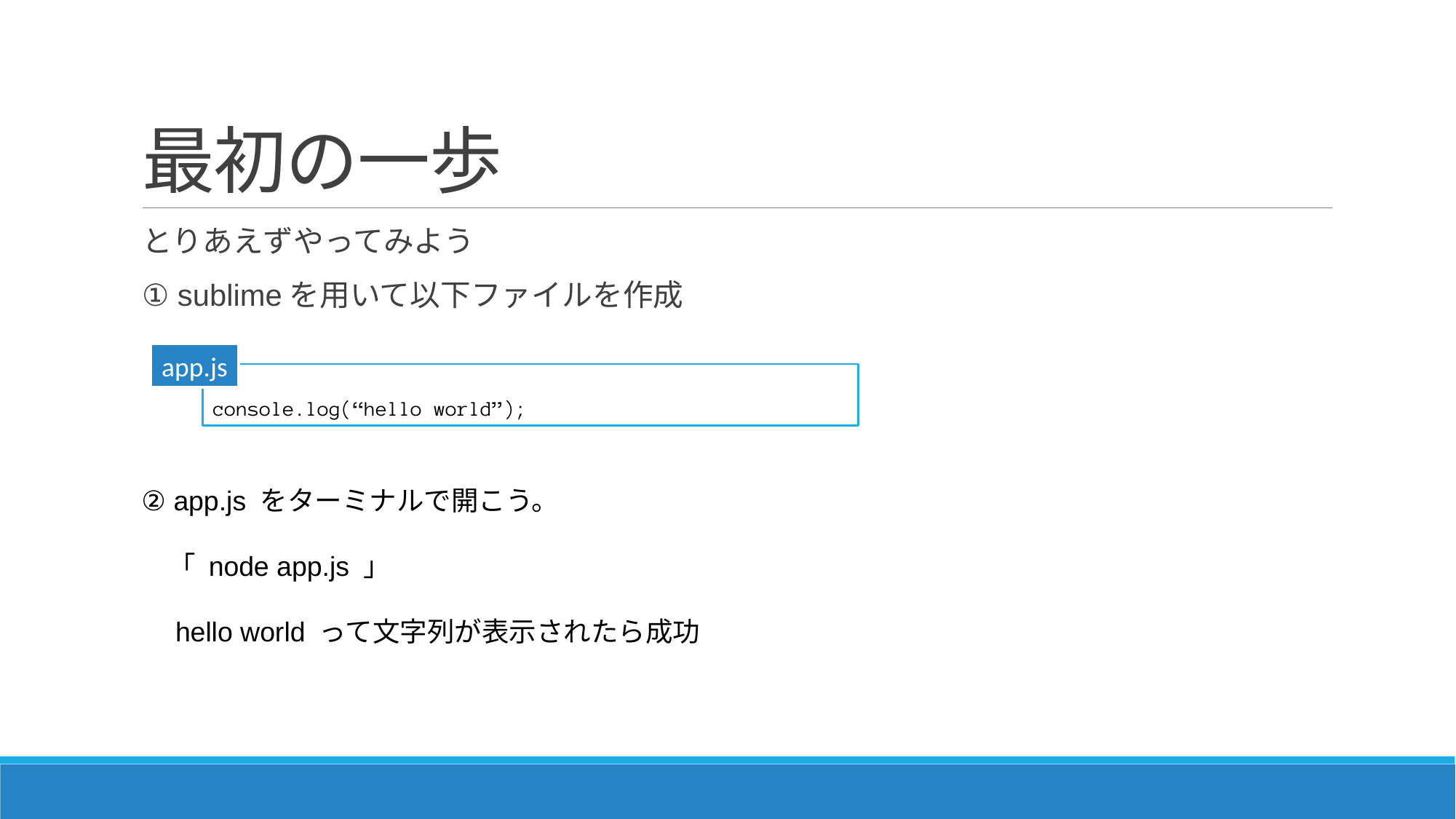

# 最初の一歩
とりあえずやってみよう
① sublimeを用いて以下ファイルを作成

app.js

console.log(“hello world”);
② app.js をターミナルで開こう。

　「 node app.js 」

　hello world って文字列が表示されたら成功